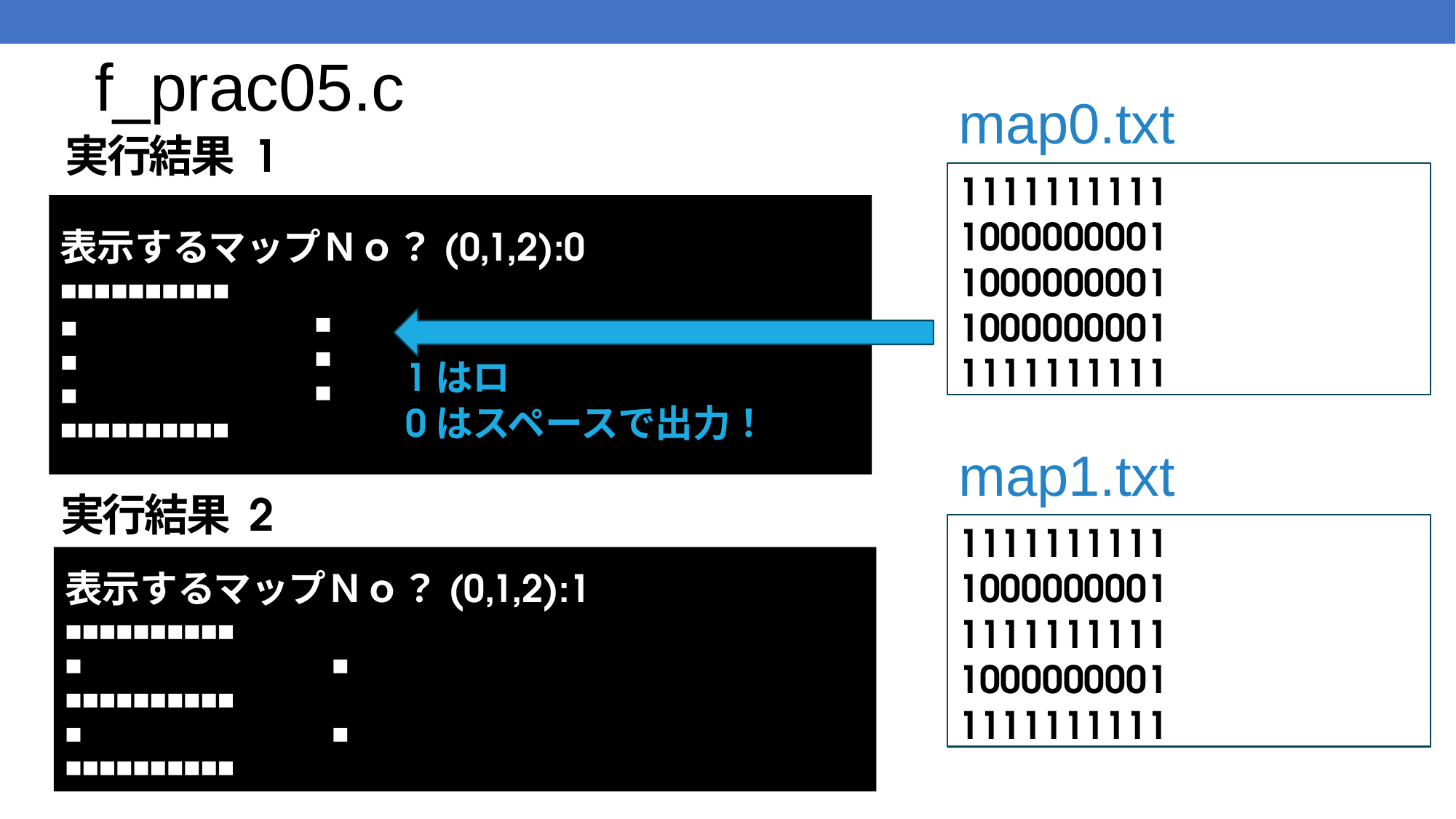

# f_prac05.c
map0.txt
実行結果 1
1111111111
1000000001
1000000001
1000000001
1111111111

表示するマップＮｏ？(0,1,2):00
■■■■■■■■■■
■
■
■
■
■
■

1はロ
0はスペースで出力！
■■■■■■■■■■
map1.txt
実行結果 2
1111111111
1000000001
1111111111
1000000001
1111111111
表示するマップＮｏ？(0,1,2):11
■■■■■■■■■■
■	■
■■■■■■■■■■
■	■
■■■■■■■■■■